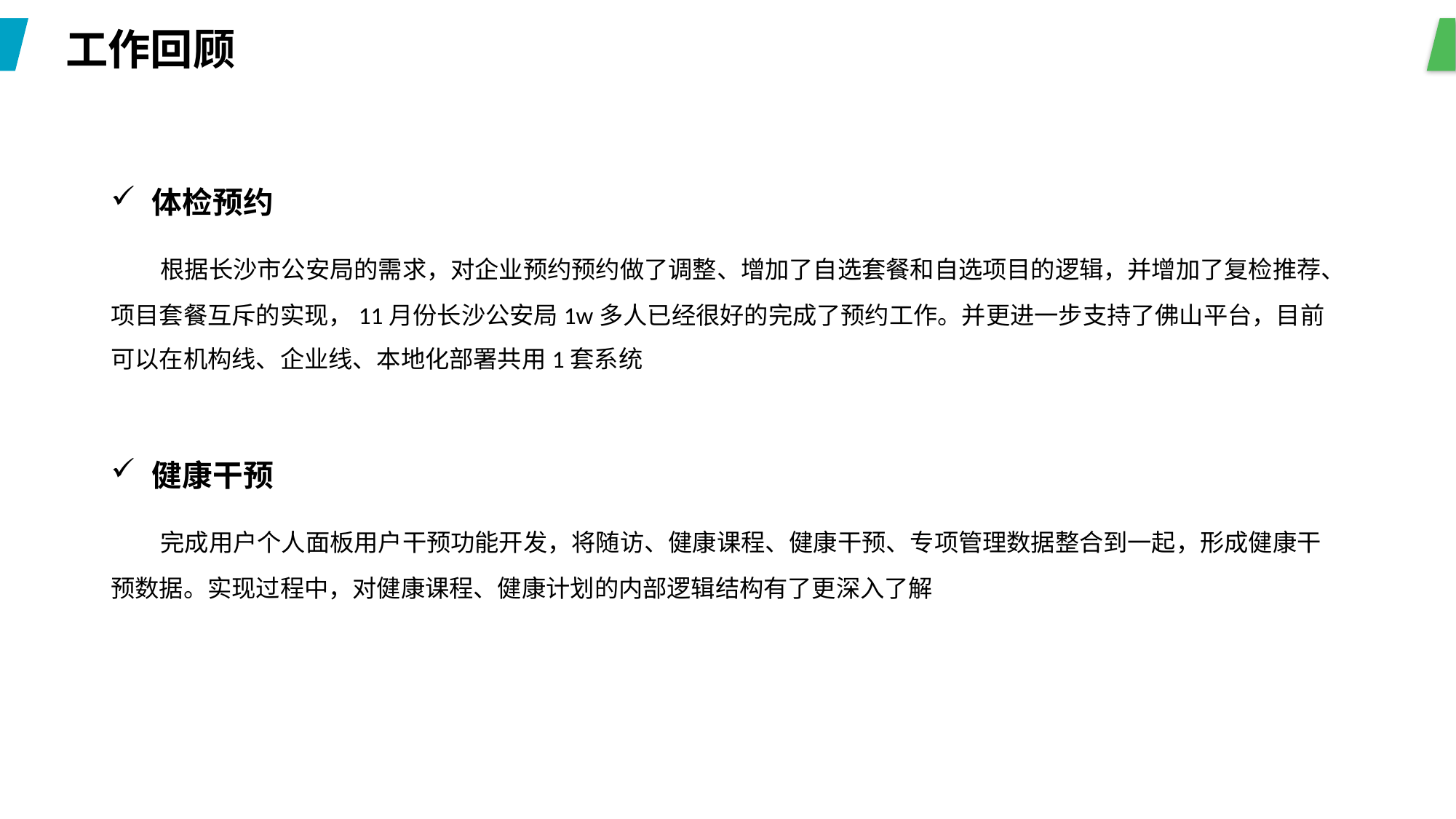

工作回顾
体检预约
     根据长沙市公安局的需求，对企业预约预约做了调整、增加了自选套餐和自选项目的逻辑，并增加了复检推荐、项目套餐互斥的实现，11月份长沙公安局1w多人已经很好的完成了预约工作。并更进一步支持了佛山平台，目前可以在机构线、企业线、本地化部署共用1套系统

健康干预
     完成用户个人面板用户干预功能开发，将随访、健康课程、健康干预、专项管理数据整合到一起，形成健康干预数据。实现过程中，对健康课程、健康计划的内部逻辑结构有了更深入了解